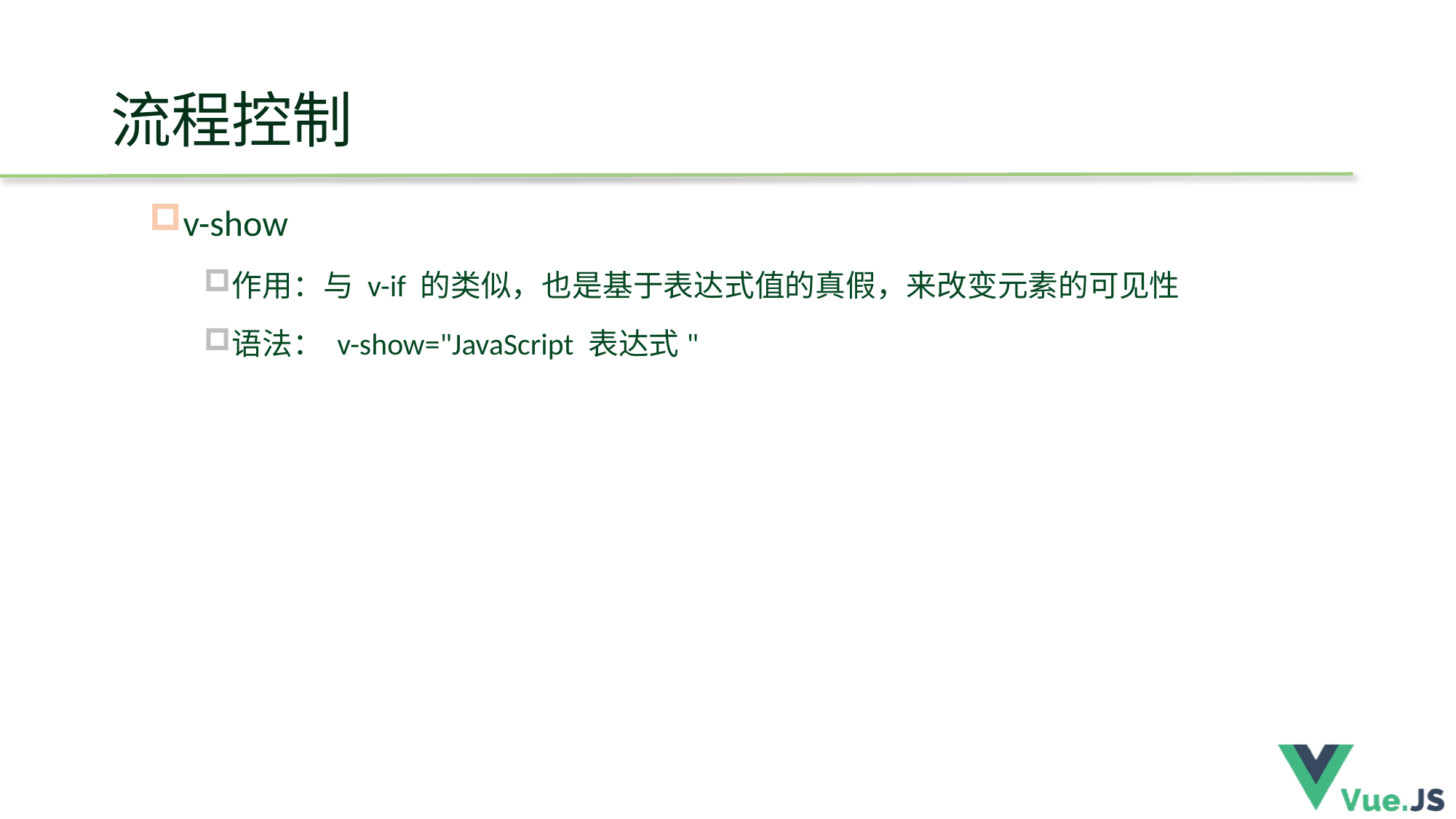

# 流程控制
v-show
作用：与 v-if 的类似，也是基于表达式值的真假，来改变元素的可见性
语法： v-show="JavaScript 表达式"